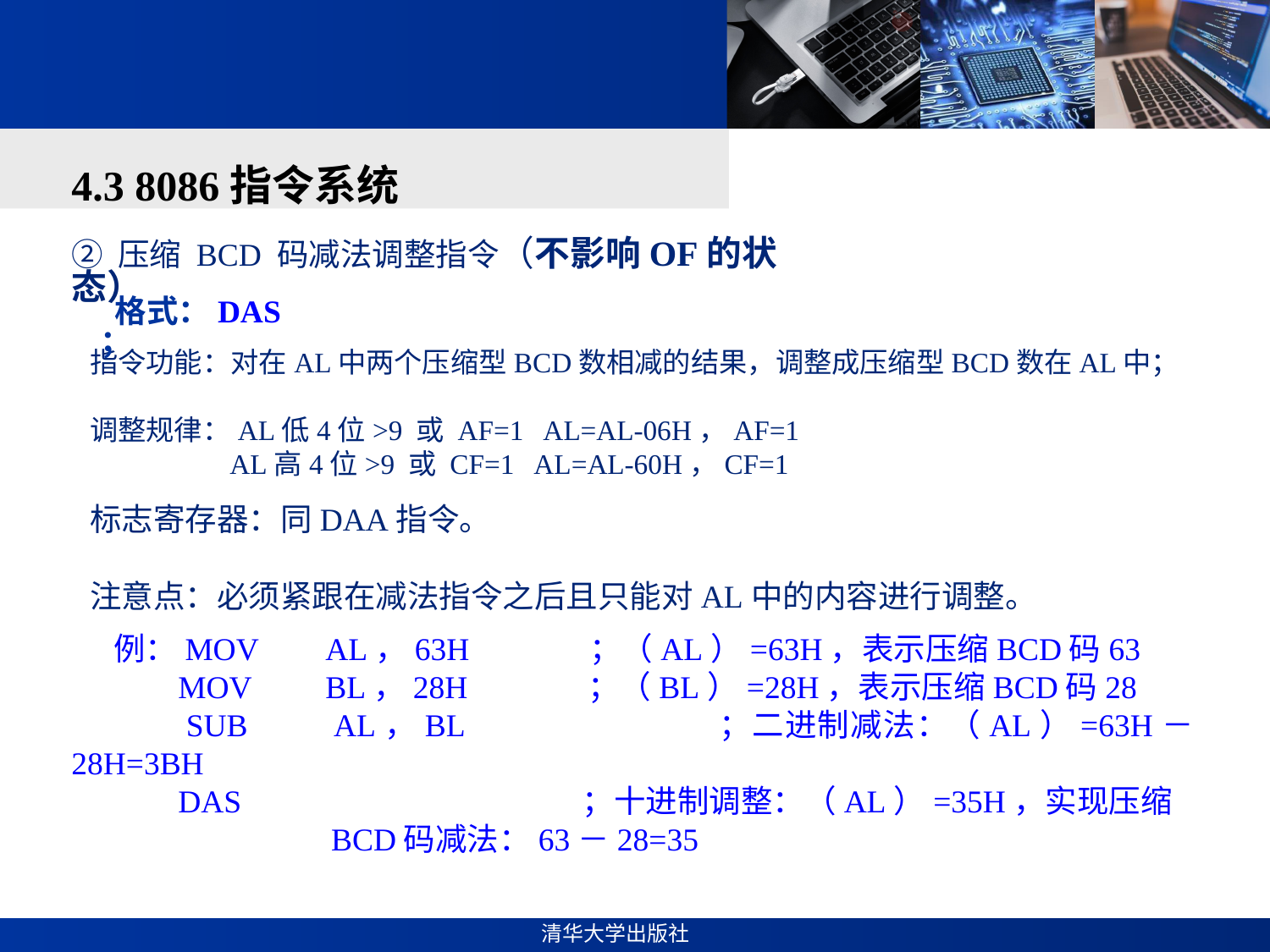

#
4.3 8086指令系统

② 压缩 BCD 码减法调整指令（不影响OF的状态）
 格式：DAS ；
指令功能：对在AL中两个压缩型BCD数相减的结果，调整成压缩型BCD数在AL中；

调整规律：AL低4位>9 或 AF=1   AL=AL-06H，AF=1
                    AL高4位>9 或 CF=1   AL=AL-60H，CF=1

标志寄存器：同DAA指令。
注意点：必须紧跟在减法指令之后且只能对AL中的内容进行调整。
例：MOV	AL，63H              ；（AL）=63H，表示压缩BCD码63
        MOV	BL，28H              ；（BL）=28H，表示压缩BCD码28
        SUB	AL，BL	  	；二进制减法：（AL）=63H－28H=3BH
        DAS	                               ；十进制调整：（AL）=35H，实现压缩
                           BCD码减法：63－28=35